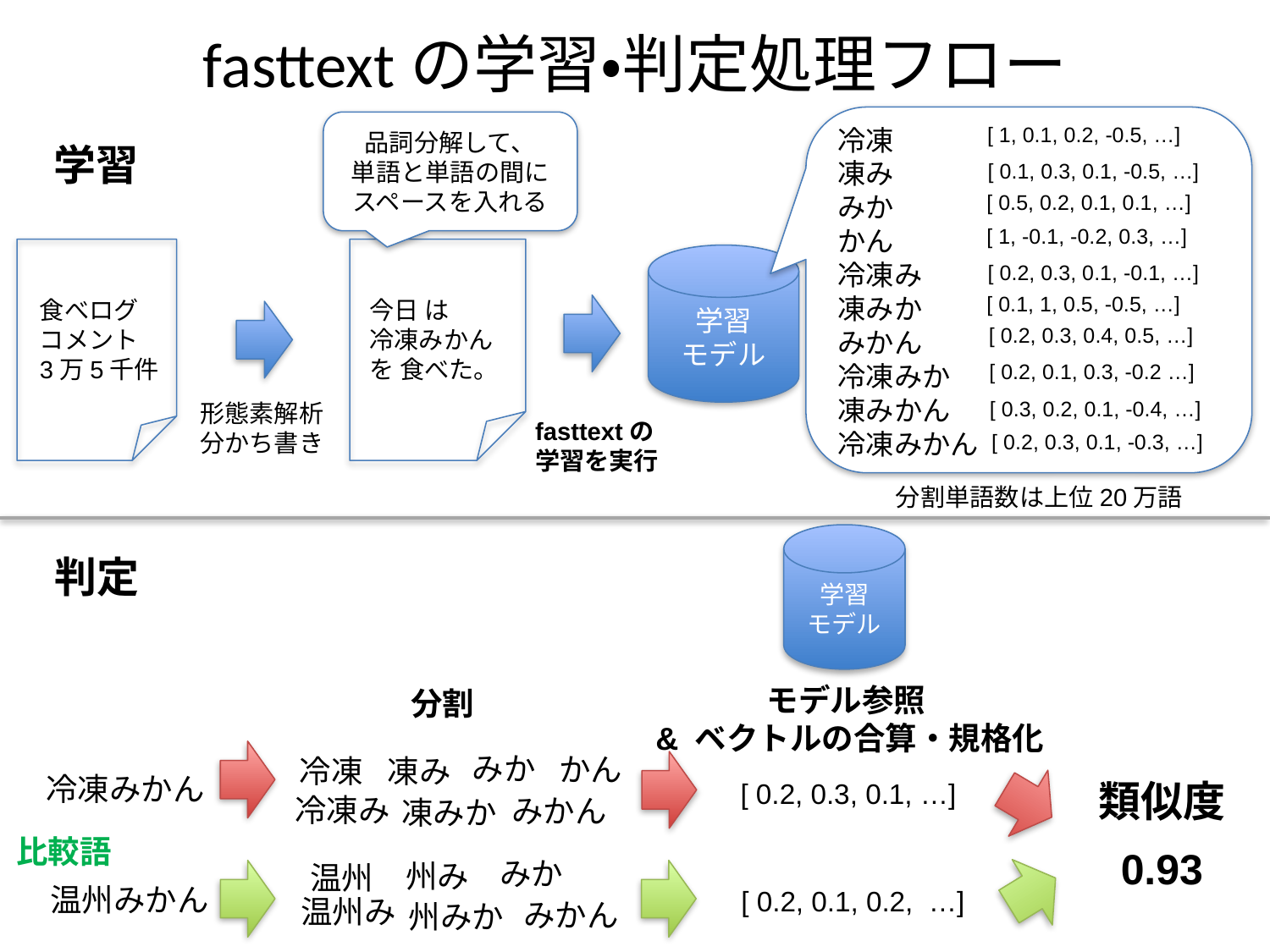

# fasttextの学習・判定処理フロー

[ 1, 0.1, 0.2, -0.5, …]
[ 0.1, 0.3, 0.1, -0.5, …]
[ 0.5, 0.2, 0.1, 0.1, …]
[ 1, -0.1, -0.2, 0.3, …]
[ 0.2, 0.3, 0.1, -0.1, …]
[ 0.1, 1, 0.5, -0.5, …]
[ 0.2, 0.3, 0.4, 0.5, …]
[ 0.2, 0.1, 0.3, -0.2 …]
[ 0.3, 0.2, 0.1, -0.4, …]
[ 0.2, 0.3, 0.1, -0.3, …]
品詞分解して、
単語と単語の間に
スペースを入れる
冷凍
凍み
みか
かん
冷凍み
凍みか
みかん
冷凍みか
凍みかん
冷凍みかん

学習

学習
モデル
食べログ
コメント
3万5千件
今日 は
冷凍みかん
を 食べた。

形態素解析
分かち書き
fasttextの
学習を実行
分割単語数は上位20万語
学習
モデル
判定
モデル参照
& ベクトルの合算・規格化
分割

みか
かん
冷凍
凍み

冷凍みかん

類似度
[ 0.2, 0.3, 0.1, …]
冷凍み
みかん
凍みか
比較語
0.93
みか
州み
温州

温州みかん
[ 0.2, 0.1, 0.2,  …]
温州み
みかん
州みか